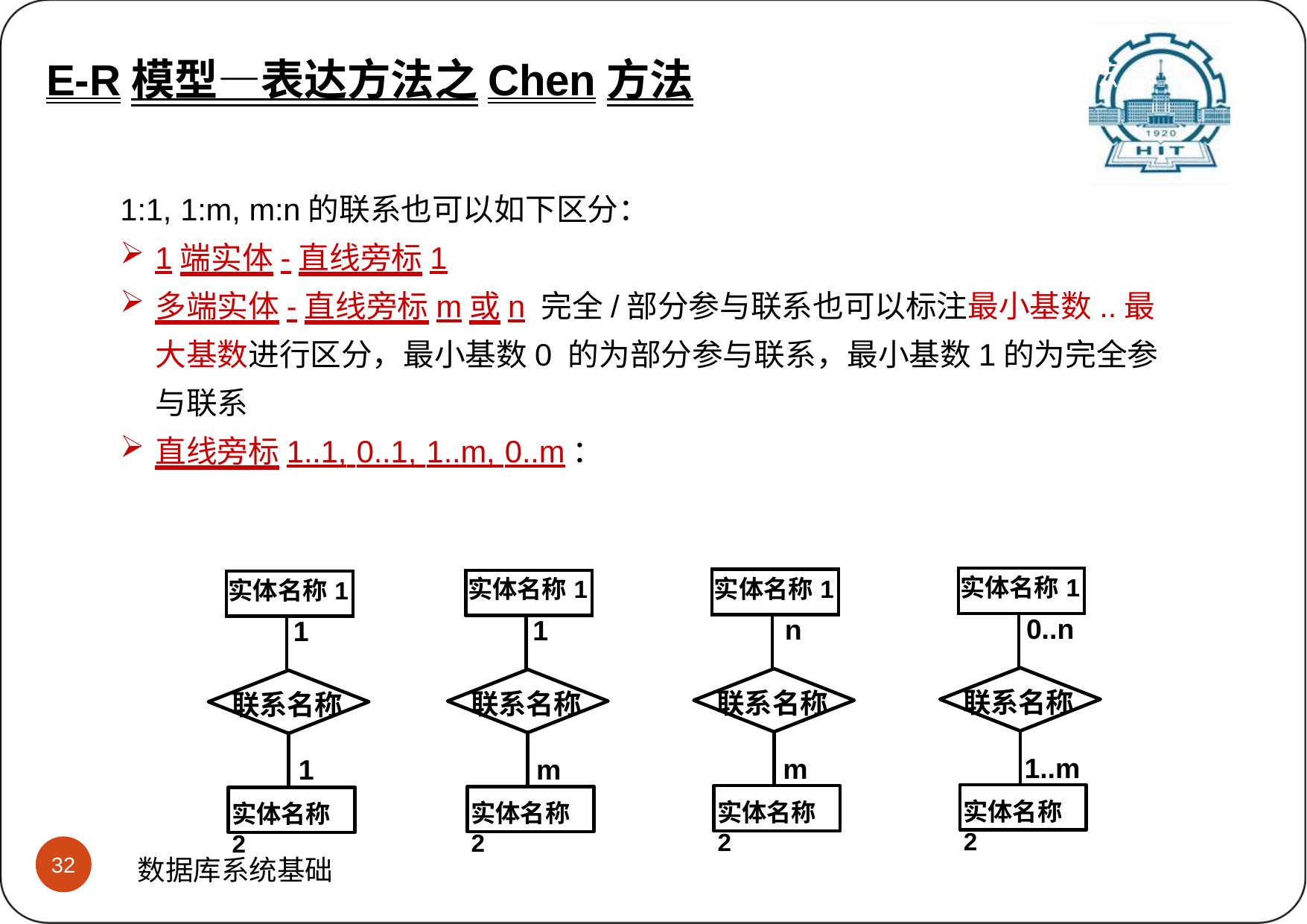

E-R模型—表达方法之Chen方法
# E-R模型表达方法之chen方法 (3)Chen方法中不同“联系”的区分方法
1:1, 1:m, m:n的联系也可以如下区分：
1端实体-直线旁标1
多端实体-直线旁标m或n 完全/部分参与联系也可以标注最小基数..最大基数进行区分，最小基数0 的为部分参与联系，最小基数1的为完全参与联系
直线旁标1..1, 0..1, 1..m, 0..m：
| 实体名称1 |  |
| --- | --- |
|  | 0..n |
| 实体名称1 |  |
| --- | --- |
|  | n |
| 实体名称1 |  |
| --- | --- |
|  | 1 |

| 实体名称1 |  |
| --- | --- |
|  | 1 |

联系名称
联系名称
联系名称
联系名称

1..m
m
1
m

实体名称2
实体名称2
实体名称2
实体名称2